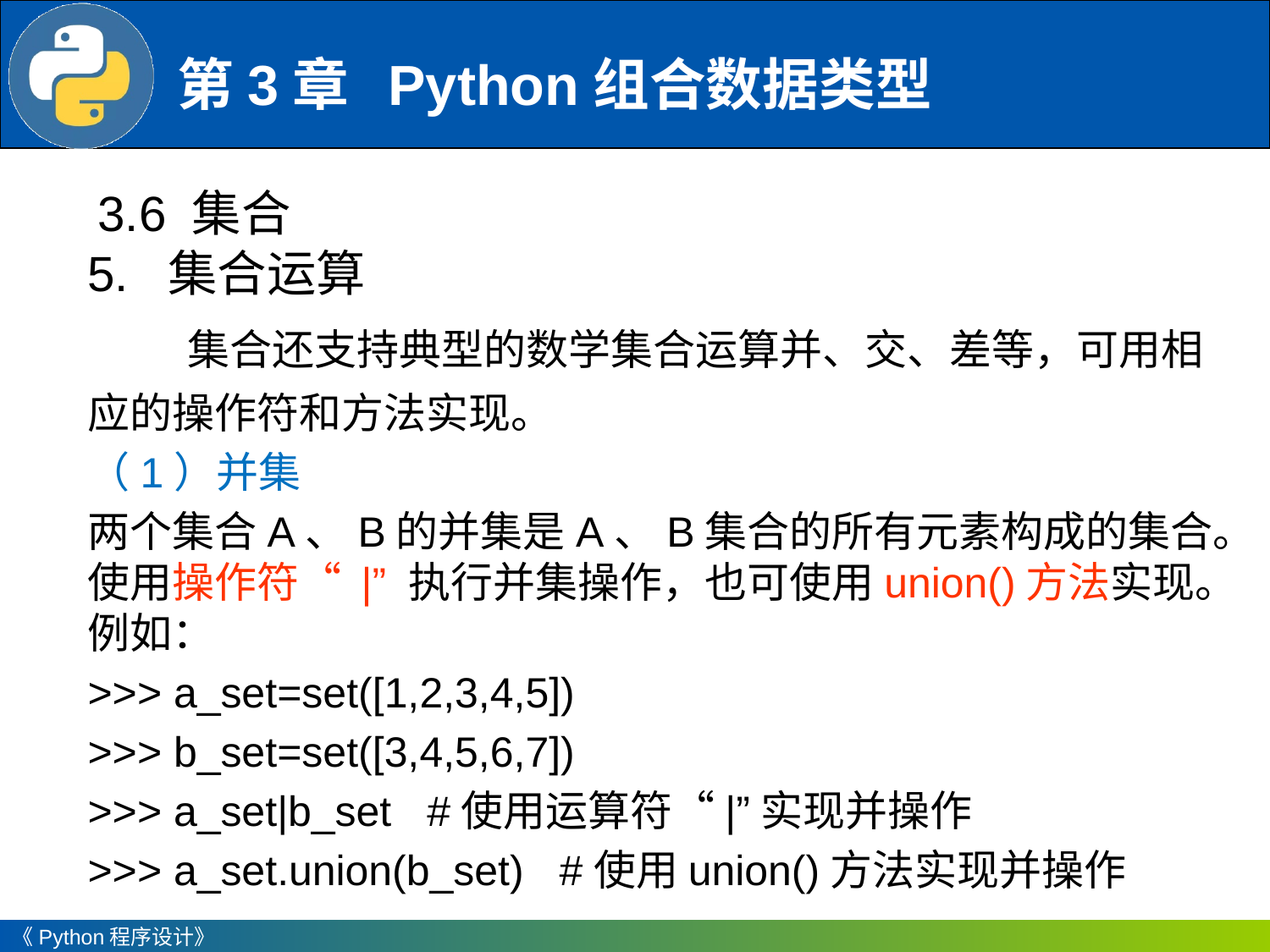

3.6 集合
5.  集合运算
集合还支持典型的数学集合运算并、交、差等，可用相应的操作符和方法实现。
（1）并集
两个集合A、B的并集是A、B集合的所有元素构成的集合。使用操作符“ |” 执行并集操作，也可使用union()方法实现。例如：
>>> a_set=set([1,2,3,4,5])
>>> b_set=set([3,4,5,6,7])
>>> a_set|b_set   #使用运算符“|”实现并操作
>>> a_set.union(b_set)   #使用union()方法实现并操作